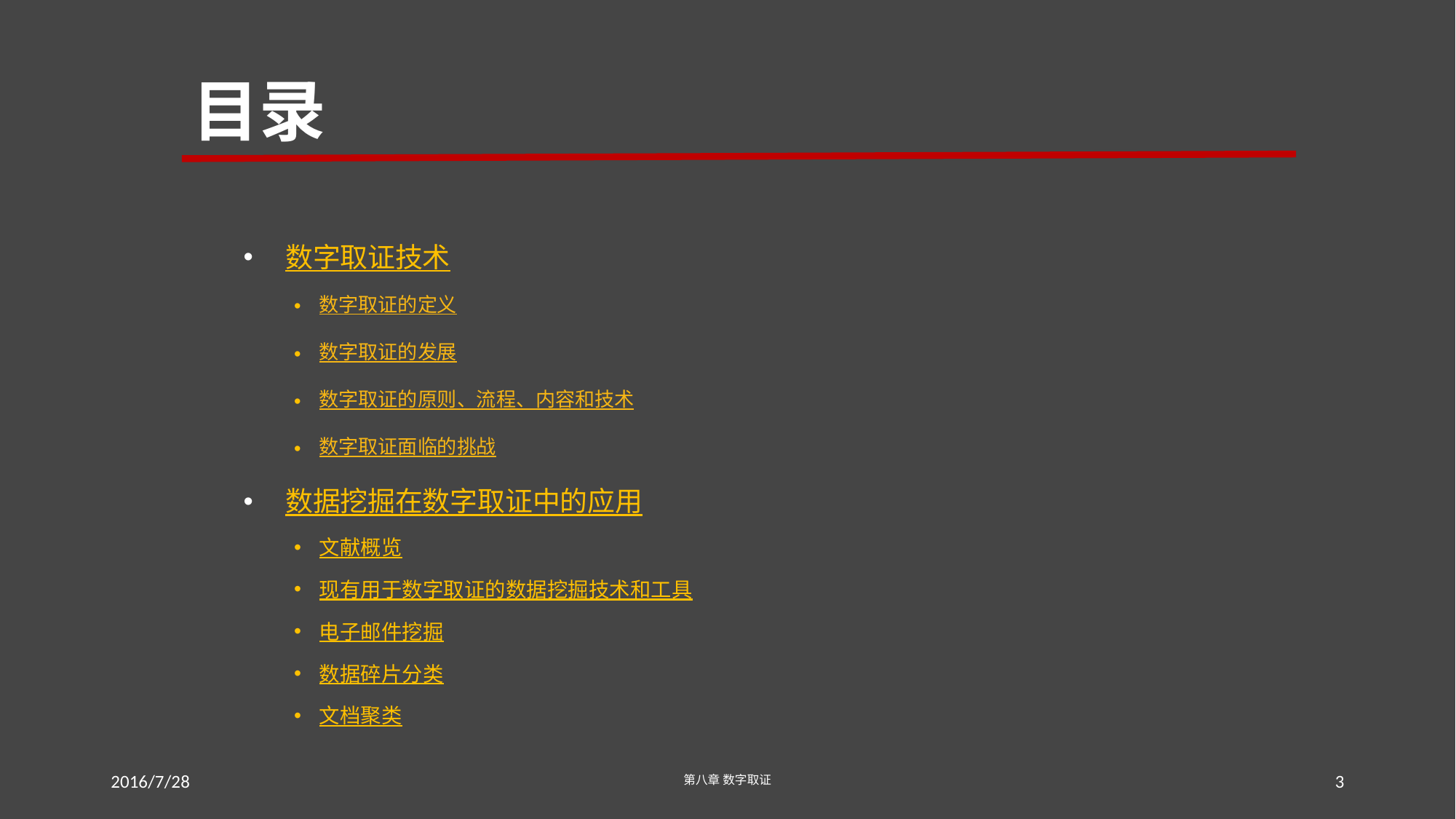

# 目录
  数字取证技术
数字取证的定义
数字取证的发展
数字取证的原则、流程、内容和技术
数字取证面临的挑战
  数据挖掘在数字取证中的应用
文献概览
现有用于数字取证的数据挖掘技术和工具
电子邮件挖掘
数据碎片分类
文档聚类

2016/7/28
第八章 数字取证
3